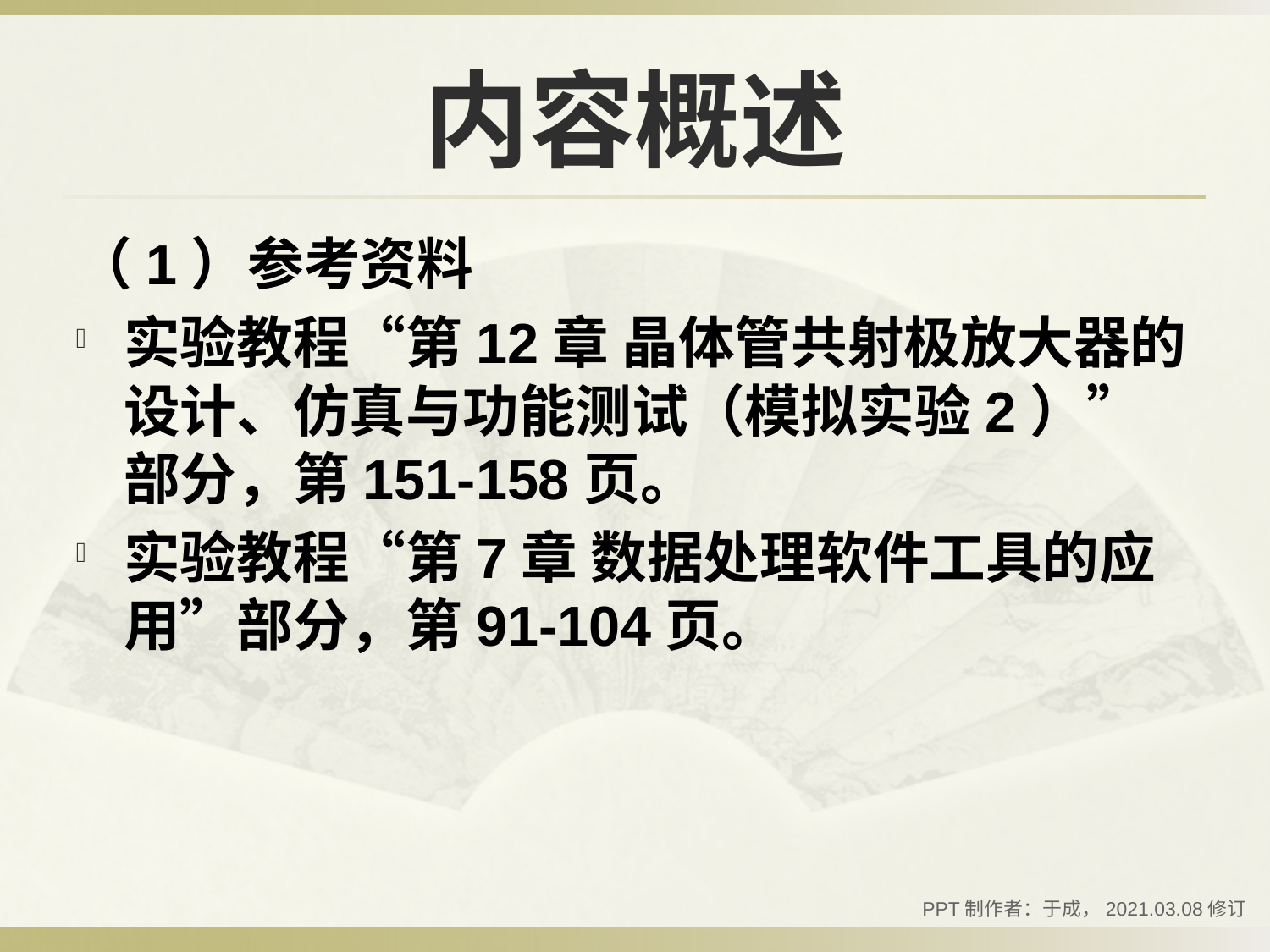

# 内容概述
（1）参考资料
实验教程“第12章 晶体管共射极放大器的设计、仿真与功能测试（模拟实验2）”部分，第151-158页。
实验教程“第7章 数据处理软件工具的应用”部分，第91-104页。
PPT制作者：于成，2021.03.08修订